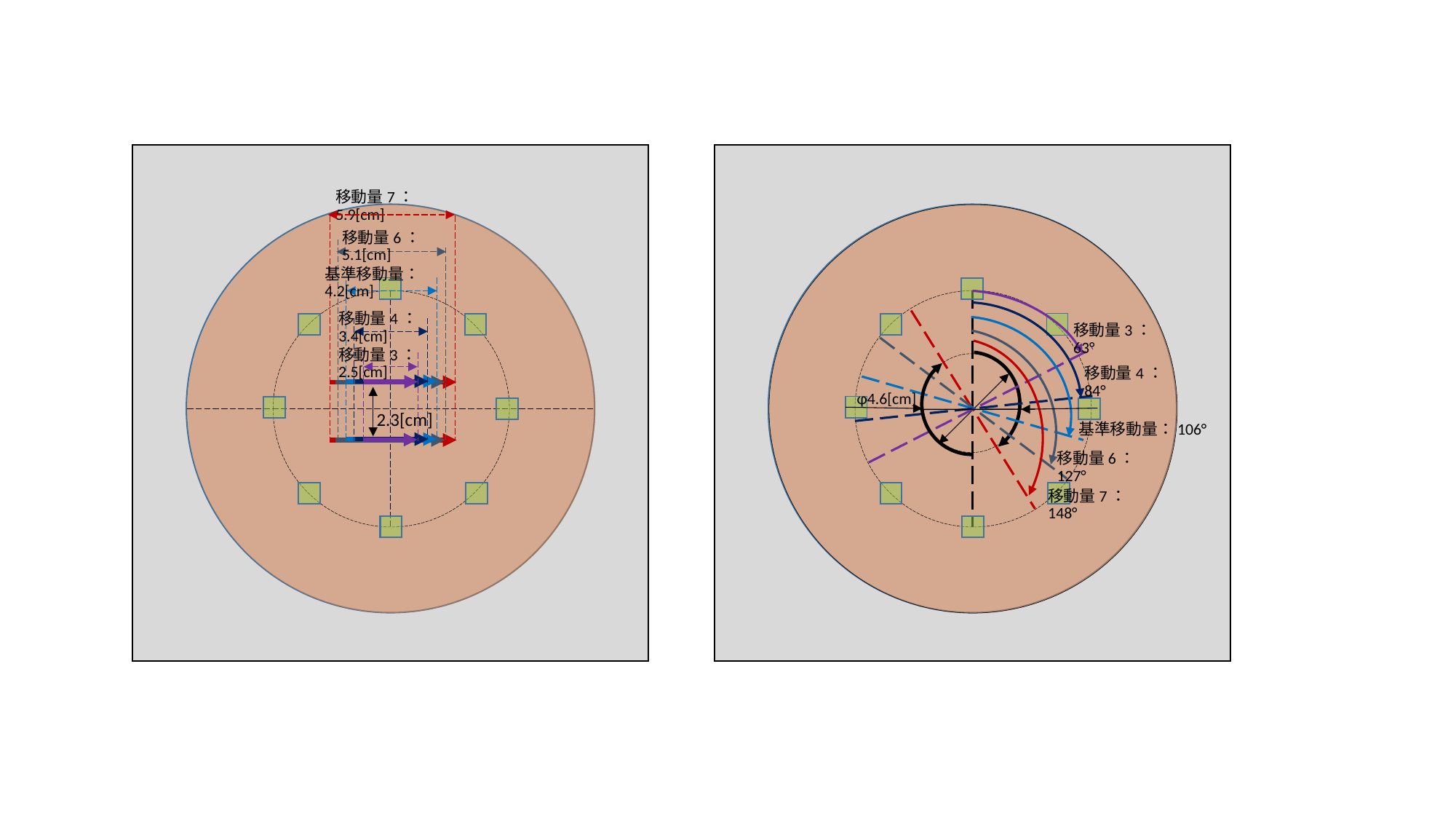

移動量7：5.9[cm]

移動量6：5.1[cm]
基準移動量：4.2[cm]

移動量4：3.4[cm]

移動量3：63°

移動量3：2.5[cm]

移動量4：84°
φ4.6[cm]

2.3[cm]
基準移動量：106°
移動量6：127°

移動量7：148°